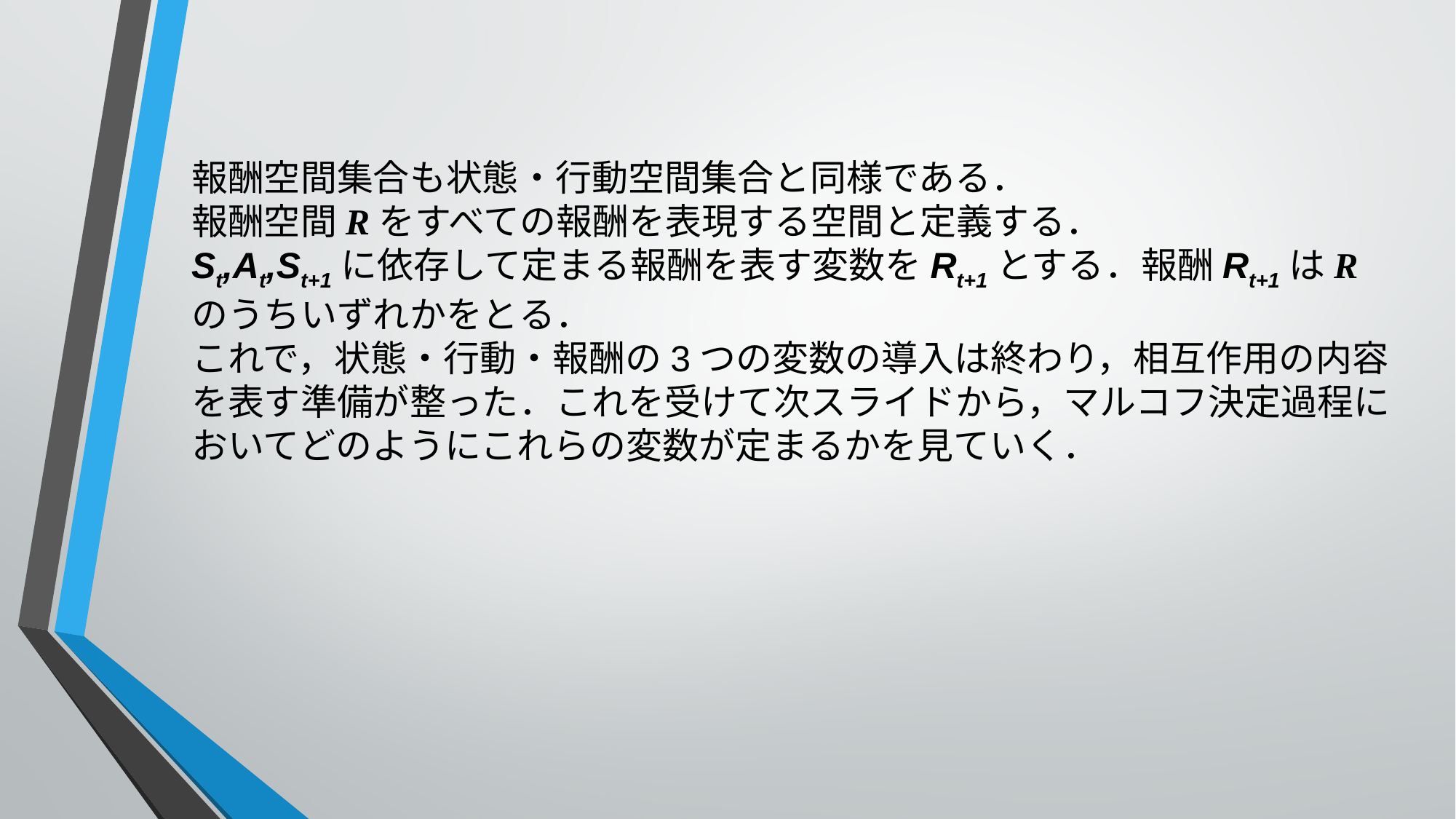

報酬空間集合も状態・行動空間集合と同様である．
報酬空間Rをすべての報酬を表現する空間と定義する．
St,At,St+1に依存して定まる報酬を表す変数をRt+1とする．報酬Rt+1はRのうちいずれかをとる．
これで，状態・行動・報酬の3つの変数の導入は終わり，相互作用の内容を表す準備が整った．これを受けて次スライドから，マルコフ決定過程においてどのようにこれらの変数が定まるかを見ていく．